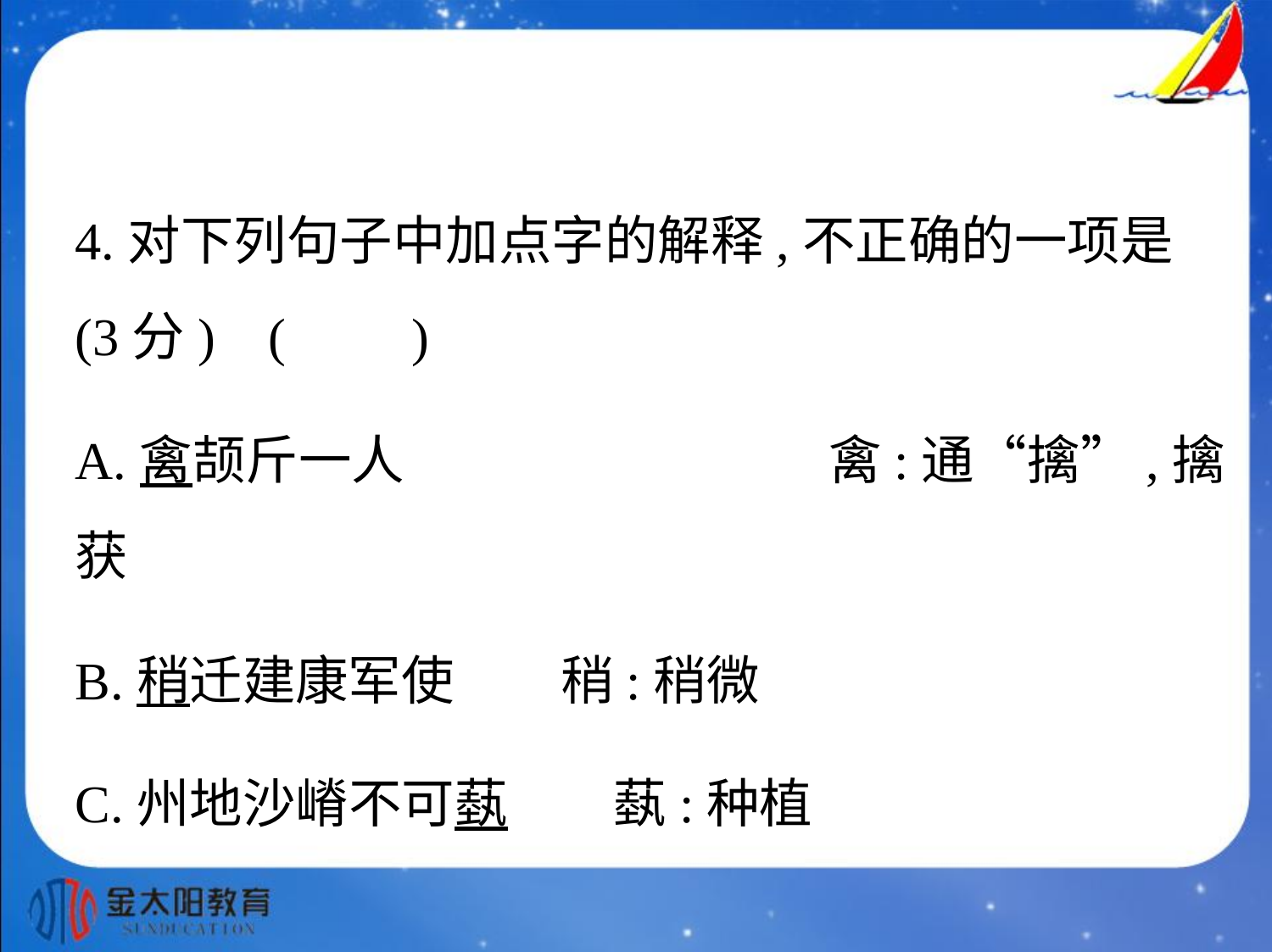

4.对下列句子中加点字的解释,不正确的一项是
(3分) (　    )
A.禽颉斤一人　　　　　　　　禽:通“擒”,擒
获
B.稍迁建康军使　　稍:稍微
C.州地沙嵴不可蓺　　蓺:种植